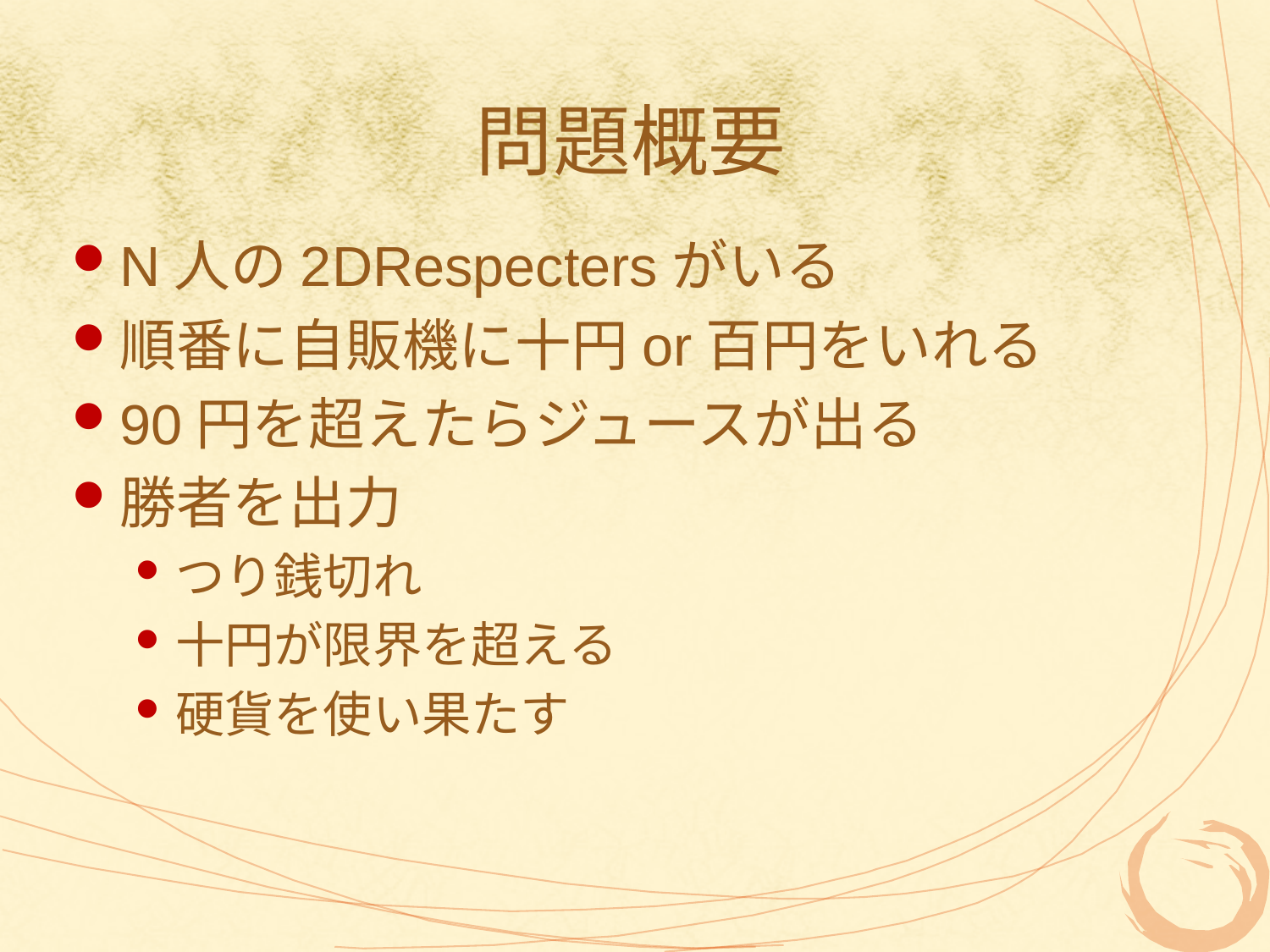

# 問題概要
N人の2DRespectersがいる
順番に自販機に十円or百円をいれる
90円を超えたらジュースが出る
勝者を出力
つり銭切れ
十円が限界を超える
硬貨を使い果たす